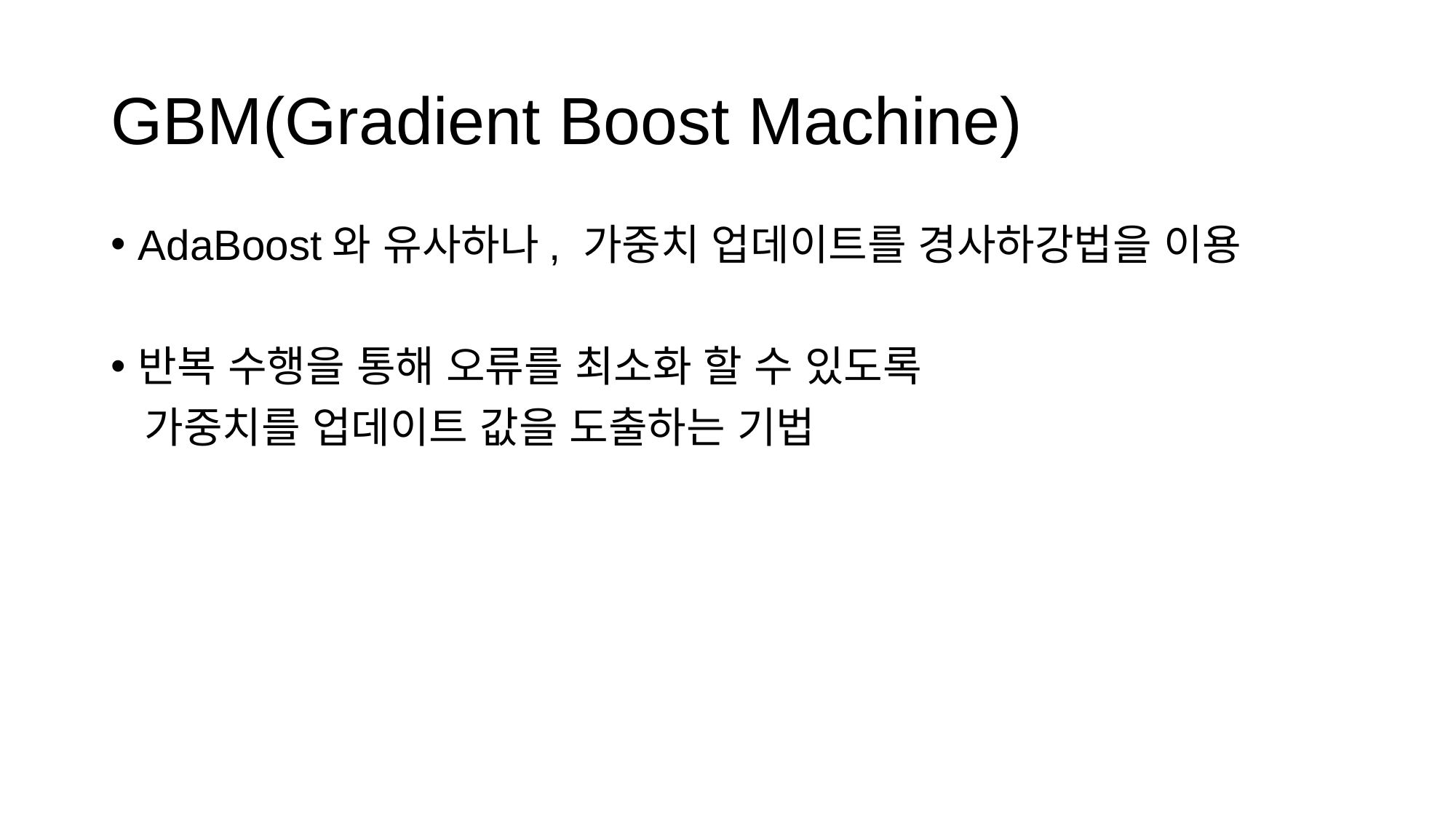

# GBM(Gradient Boost Machine)
AdaBoost와 유사하나, 가중치 업데이트를 경사하강법을 이용

반복 수행을 통해 오류를 최소화 할 수 있도록
  가중치를 업데이트 값을 도출하는 기법